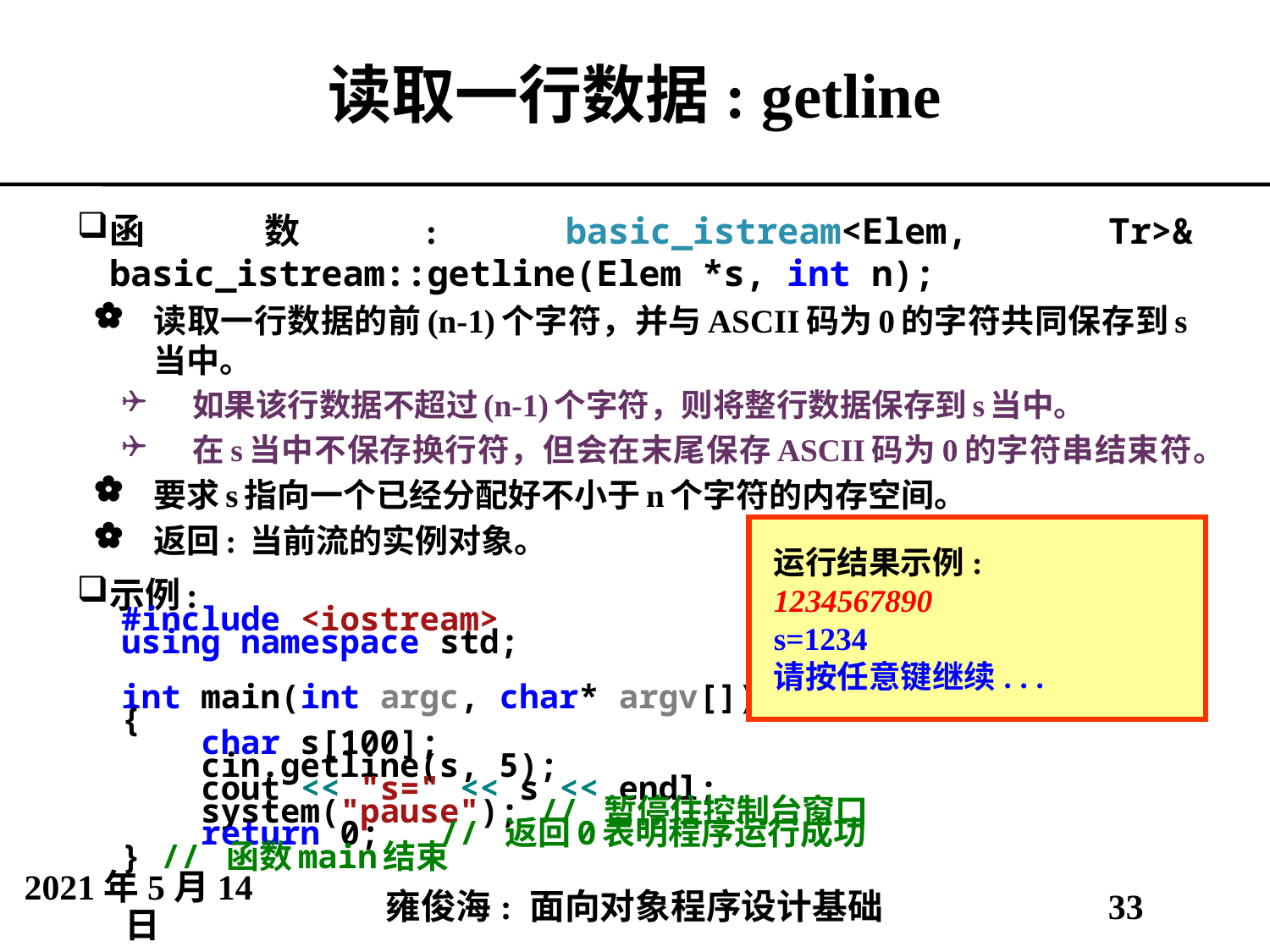

# 读取一行数据: getline

函数: basic_istream<Elem, Tr>& basic_istream::getline(Elem *s, int n);
读取一行数据的前(n-1)个字符，并与ASCII码为0的字符共同保存到s当中。
如果该行数据不超过(n-1)个字符，则将整行数据保存到s当中。
在s当中不保存换行符，但会在末尾保存ASCII码为0的字符串结束符。
要求s指向一个已经分配好不小于n个字符的内存空间。
返回: 当前流的实例对象。
示例:
#include <iostream>
using namespace std;

int main(int argc, char* argv[])
{
    char s[100];
    cin.getline(s, 5);
    cout << "s=" << s << endl;
    system("pause"); // 暂停住控制台窗口
    return 0;   // 返回0表明程序运行成功
} // 函数main结束
运行结果示例:
1234567890
s=1234
请按任意键继续. . .
2021年5月14日
雍俊海: 面向对象程序设计基础
33